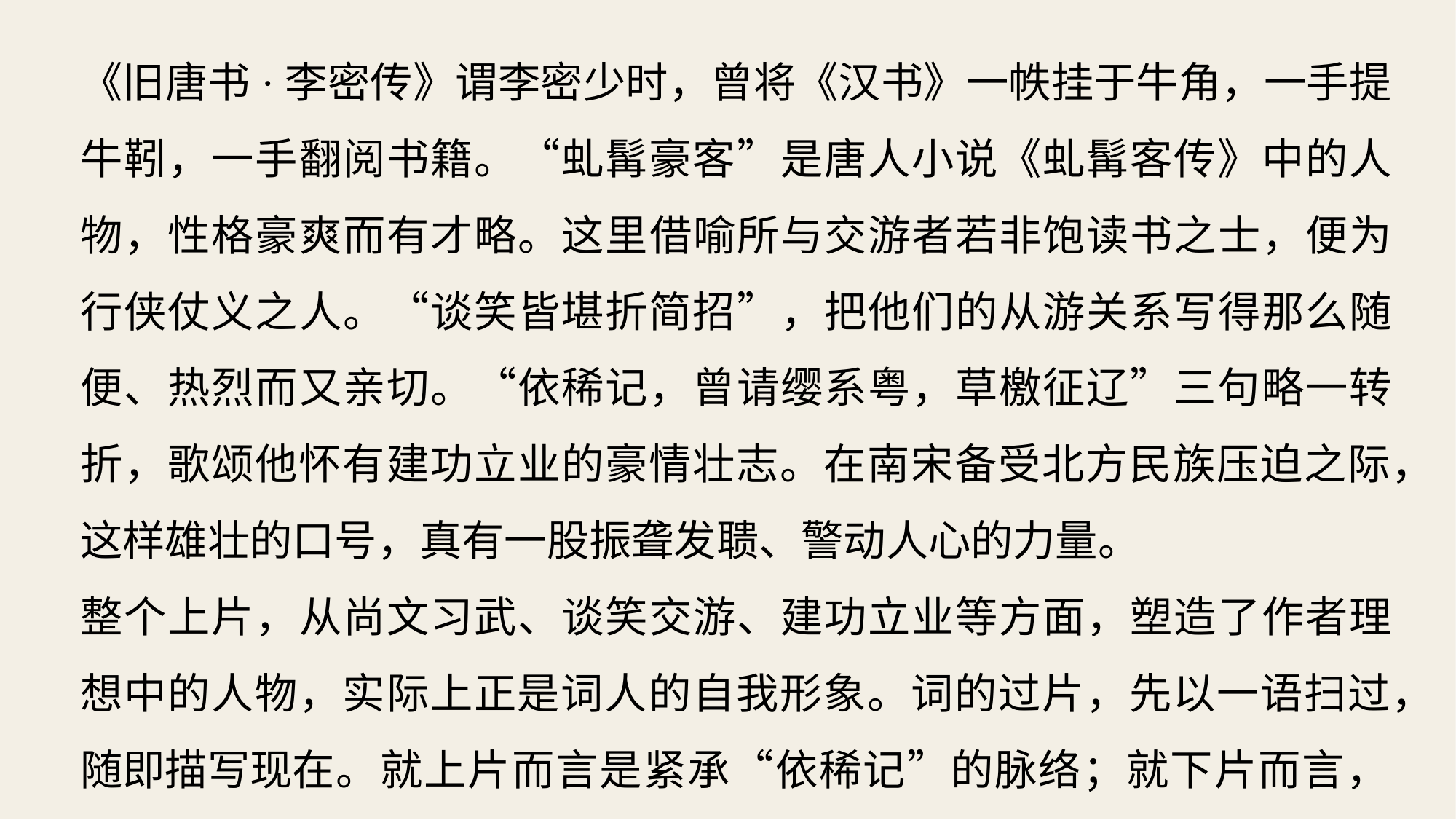

《旧唐书·李密传》谓李密少时，曾将《汉书》一帙挂于牛角，一手提牛靷，一手翻阅书籍。“虬髯豪客”是唐人小说《虬髯客传》中的人物，性格豪爽而有才略。这里借喻所与交游者若非饱读书之士，便为行侠仗义之人。“谈笑皆堪折简招”，把他们的从游关系写得那么随便、热烈而又亲切。“依稀记，曾请缨系粤，草檄征辽”三句略一转折，歌颂他怀有建功立业的豪情壮志。在南宋备受北方民族压迫之际，这样雄壮的口号，真有一股振聋发聩、警动人心的力量。
整个上片，从尚文习武、谈笑交游、建功立业等方面，塑造了作者理想中的人物，实际上正是词人的自我形象。词的过片，先以一语扫过，随即描写现在。就上片而言是紧承“依稀记”的脉络；就下片而言，